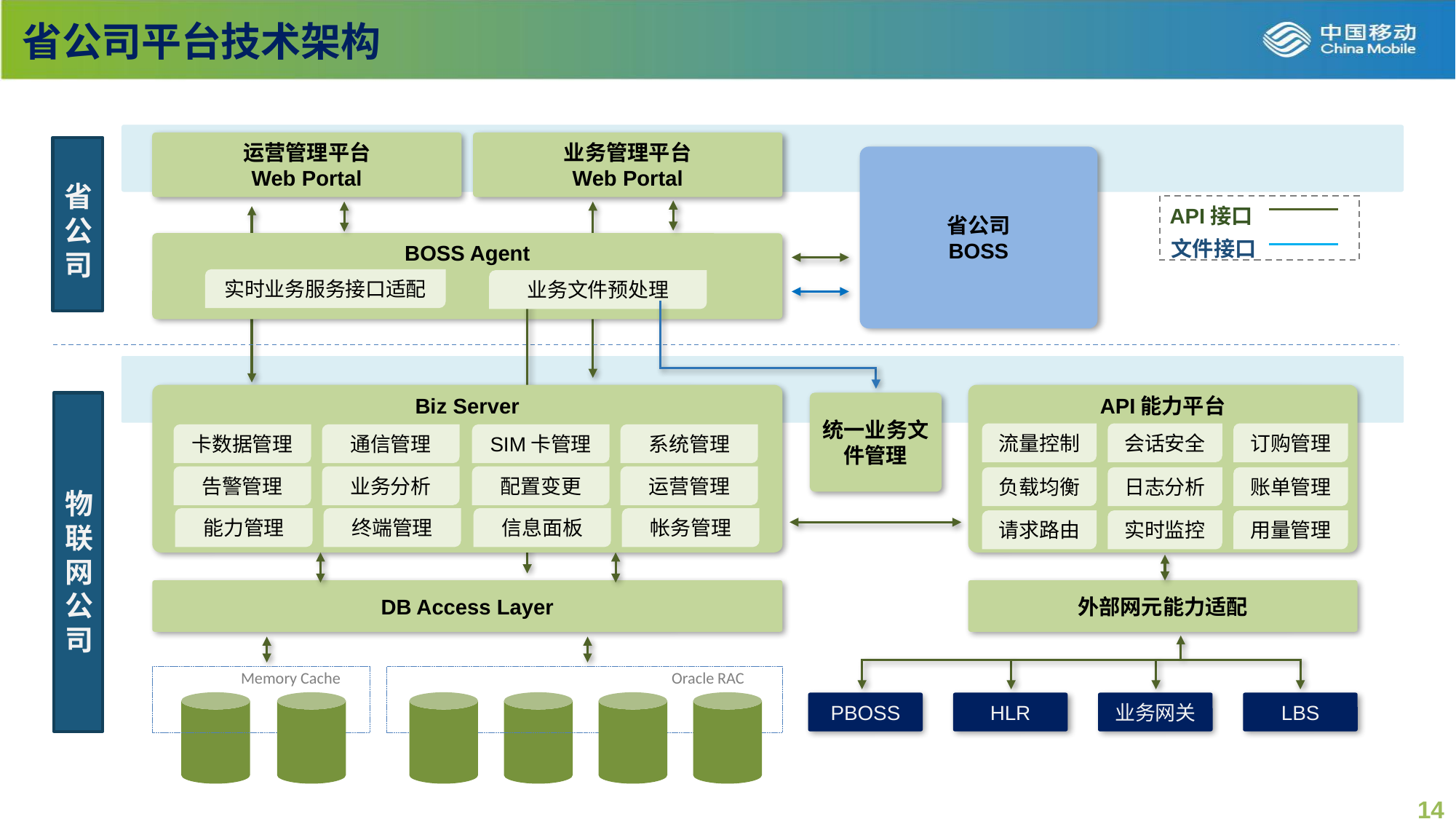

# 省公司平台技术架构

运营管理平台
Web Portal
业务管理平台
Web Portal

省公司
BOSS
省公司

API接口
文件接口
BOSS Agent
实时业务服务接口适配
业务文件预处理

Biz Server
API能力平台
统一业务文件管理

流量控制
会话安全
订购管理
卡数据管理
通信管理
SIM卡管理
系统管理
告警管理
业务分析
配置变更
运营管理
负载均衡
日志分析
账单管理
物联网公司
能力管理
终端管理
信息面板
帐务管理
请求路由
实时监控
用量管理
DB Access Layer
外部网元能力适配
Memory Cache
Oracle RAC

PBOSS
HLR
业务网关
LBS